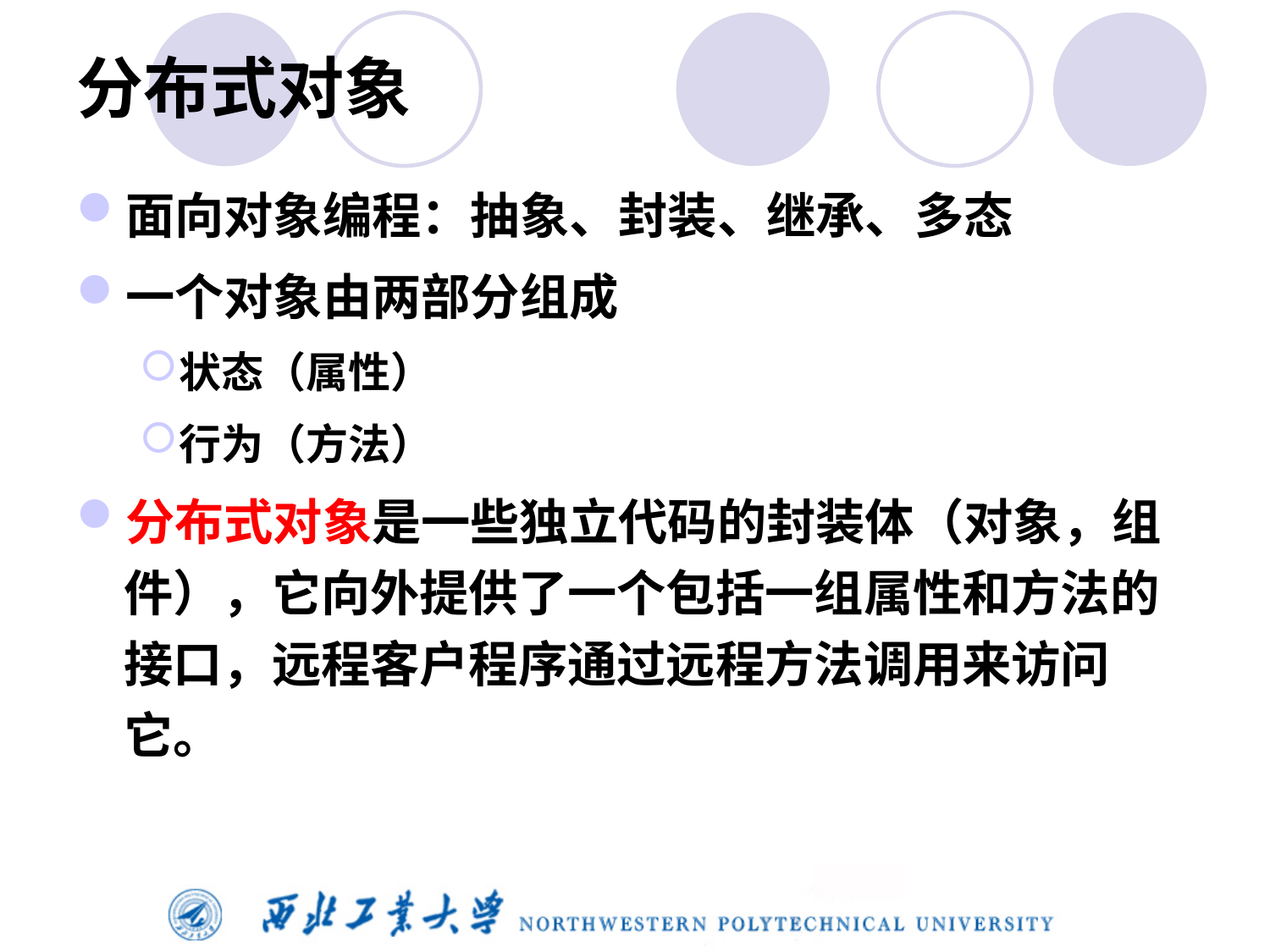

# 分布式对象
面向对象编程：抽象、封装、继承、多态
一个对象由两部分组成
状态（属性）
行为（方法）
分布式对象是一些独立代码的封装体（对象，组件），它向外提供了一个包括一组属性和方法的接口，远程客户程序通过远程方法调用来访问它。